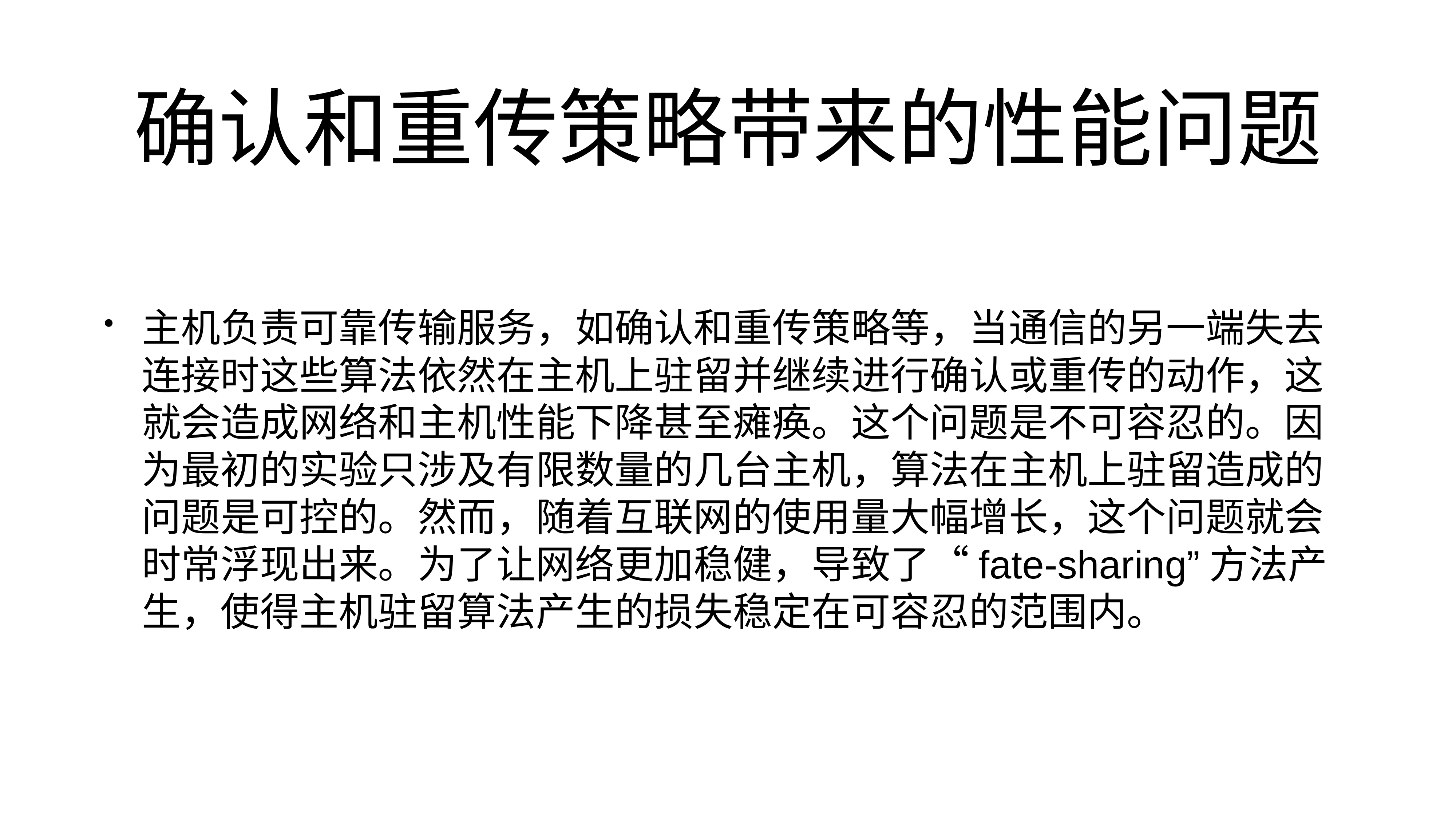

# 确认和重传策略带来的性能问题
主机负责可靠传输服务，如确认和重传策略等，当通信的另一端失去连接时这些算法依然在主机上驻留并继续进行确认或重传的动作，这就会造成网络和主机性能下降甚至瘫痪。这个问题是不可容忍的。因为最初的实验只涉及有限数量的几台主机，算法在主机上驻留造成的问题是可控的。然而，随着互联网的使用量大幅增长，这个问题就会时常浮现出来。为了让网络更加稳健，导致了“fate-sharing”方法产生，使得主机驻留算法产生的损失稳定在可容忍的范围内。